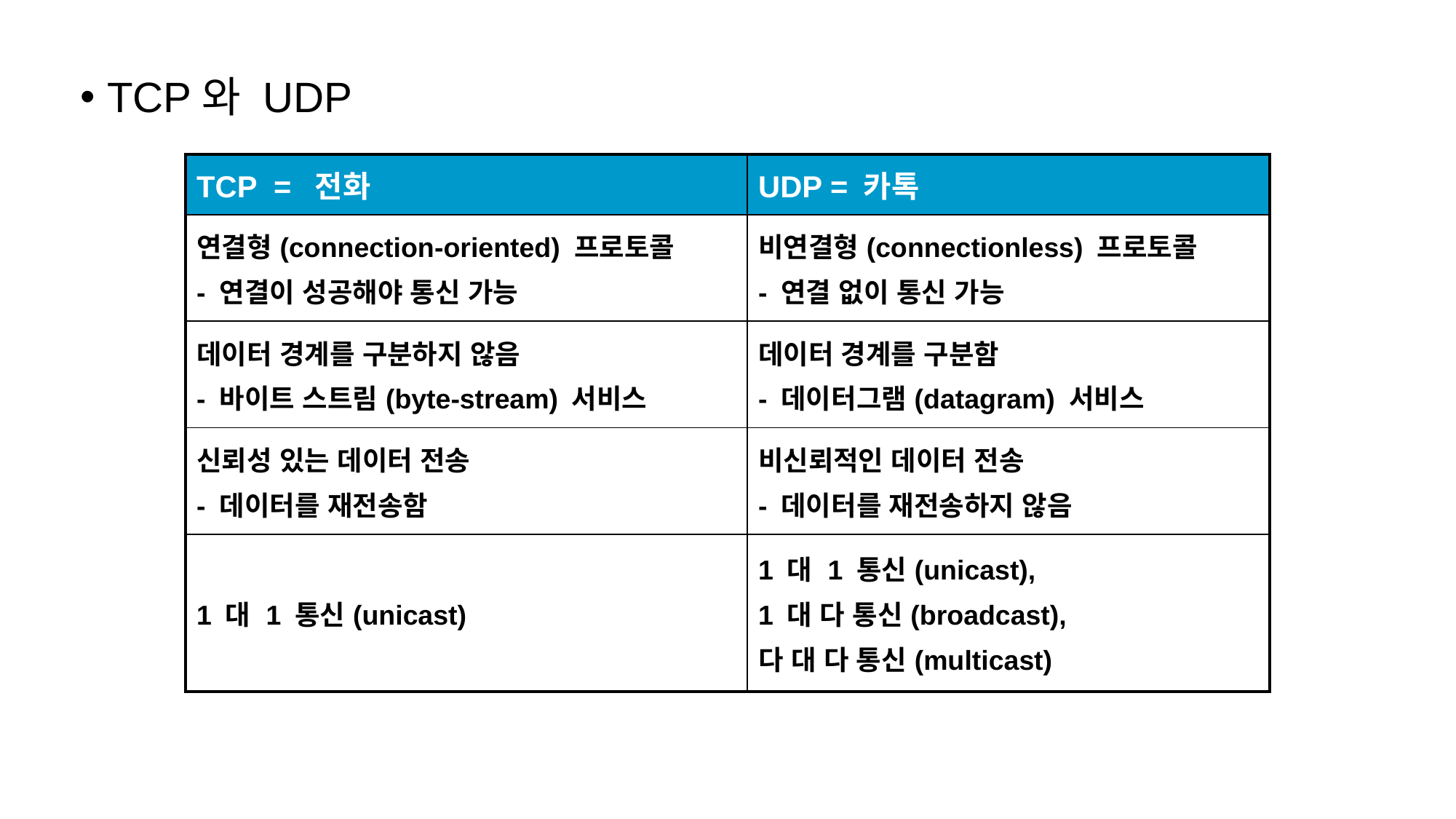

TCP와 UDP

| TCP = 전화 | UDP = 카톡 |
| --- | --- |
| 연결형(connection-oriented) 프로토콜 - 연결이 성공해야 통신 가능 | 비연결형(connectionless) 프로토콜 - 연결 없이 통신 가능 |
| 데이터 경계를 구분하지 않음 - 바이트 스트림(byte-stream) 서비스 | 데이터 경계를 구분함 - 데이터그램(datagram) 서비스 |
| 신뢰성 있는 데이터 전송 - 데이터를 재전송함 | 비신뢰적인 데이터 전송 - 데이터를 재전송하지 않음 |
| 1 대 1 통신(unicast) | 1 대 1 통신(unicast), 1 대 다 통신(broadcast), 다 대 다 통신(multicast) |